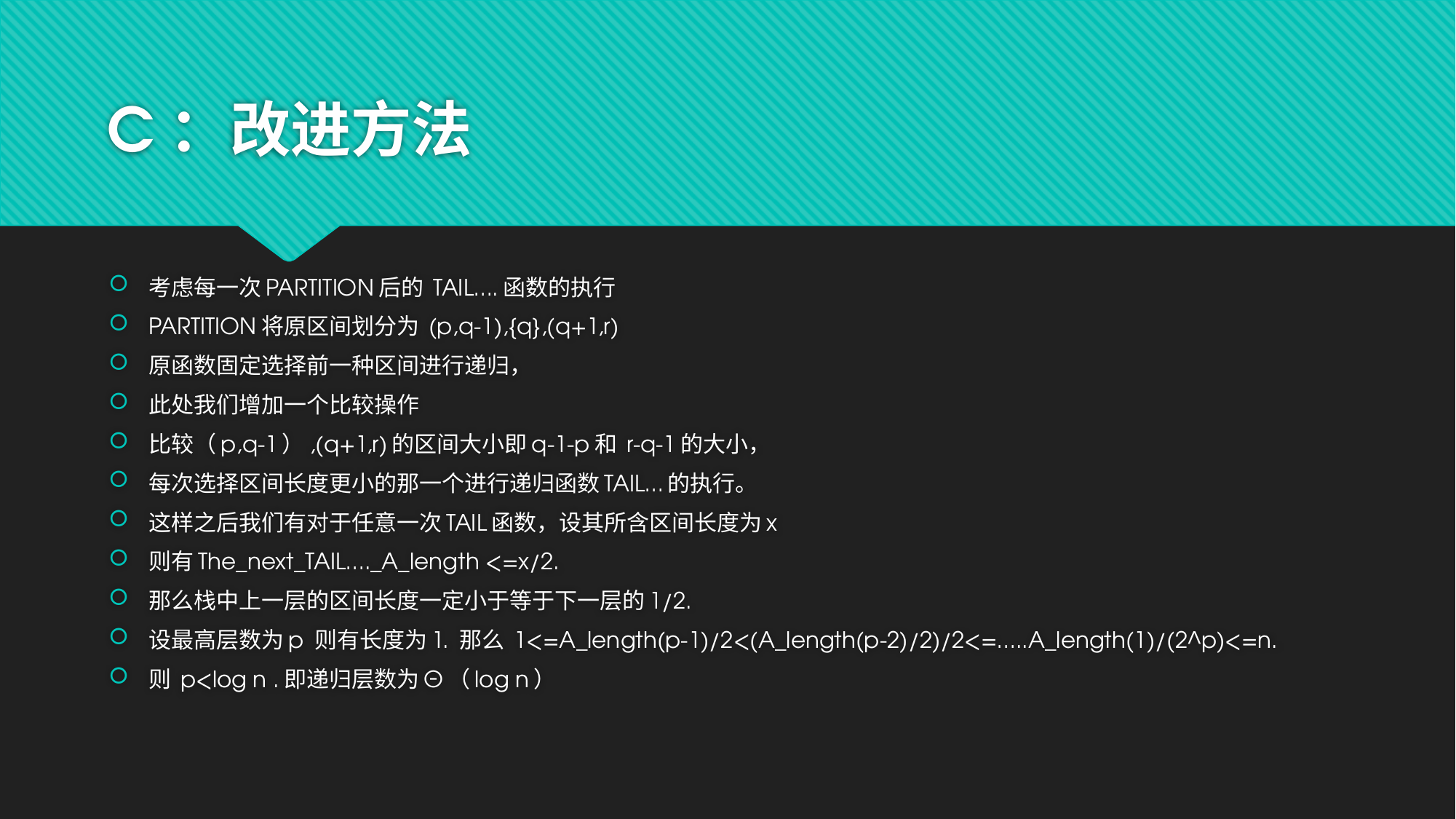

# C：改进方法
考虑每一次PARTITION后的 TAIL….函数的执行
PARTITION将原区间划分为 (p,q-1),{q},(q+1,r)
原函数固定选择前一种区间进行递归，
此处我们增加一个比较操作
比较（p,q-1）,(q+1,r)的区间大小即q-1-p和 r-q-1的大小，
每次选择区间长度更小的那一个进行递归函数TAIL…的执行。
这样之后我们有对于任意一次TAIL函数，设其所含区间长度为x
则有The_next_TAIL…._A_length <=x/2.
那么栈中上一层的区间长度一定小于等于下一层的1/2.
设最高层数为p 则有长度为1. 那么 1<=A_length(p-1)/2<(A_length(p-2)/2)/2<=…..A_length(1)/(2^p)<=n.
则 p<log n .即递归层数为Θ（log n）